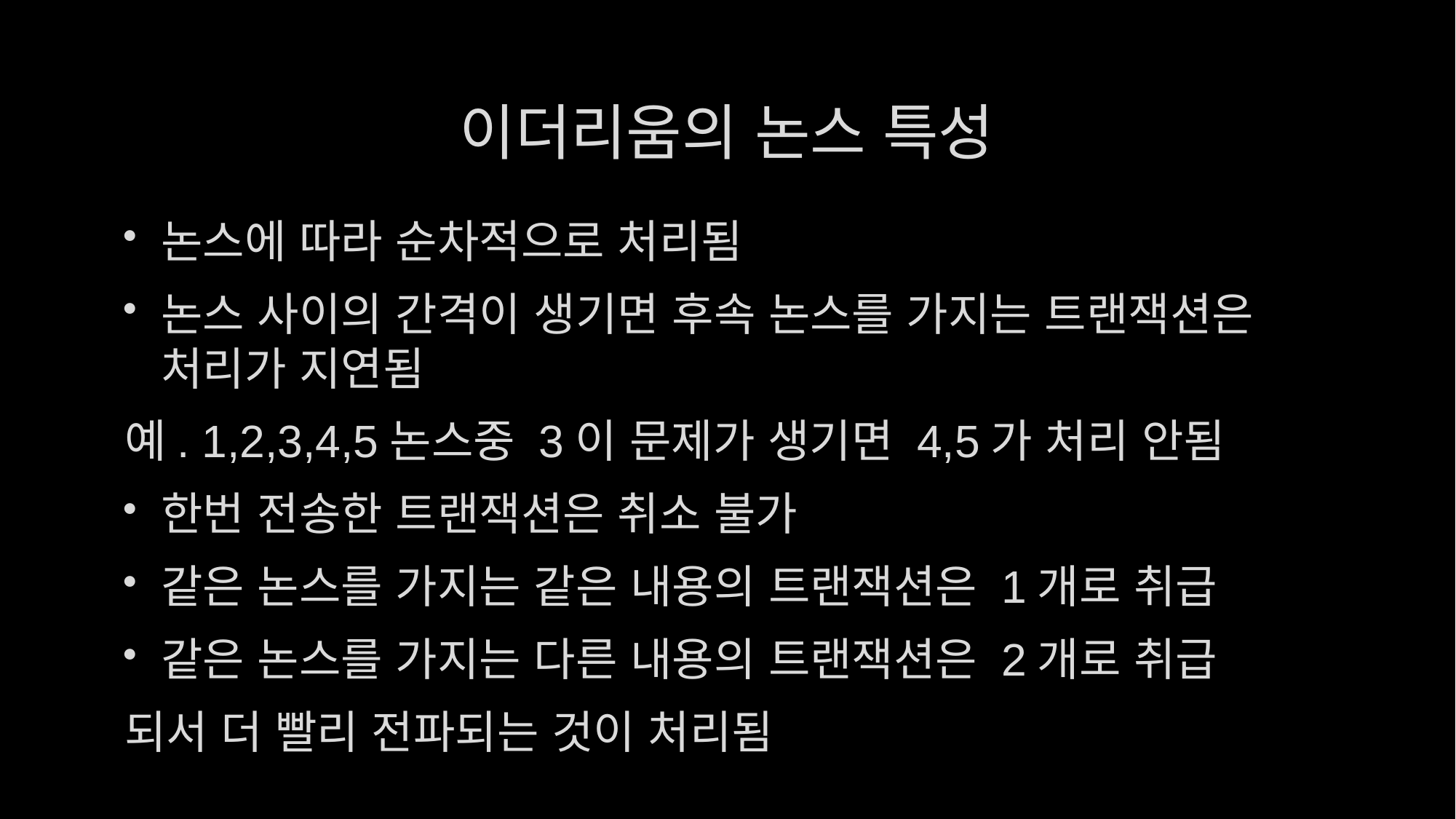

# 이더리움의 논스 특성
논스에 따라 순차적으로 처리됨
논스 사이의 간격이 생기면 후속 논스를 가지는 트랜잭션은 처리가 지연됨
예. 1,2,3,4,5논스중 3이 문제가 생기면 4,5가 처리 안됨
한번 전송한 트랜잭션은 취소 불가
같은 논스를 가지는 같은 내용의 트랜잭션은 1개로 취급
같은 논스를 가지는 다른 내용의 트랜잭션은 2개로 취급
되서 더 빨리 전파되는 것이 처리됨